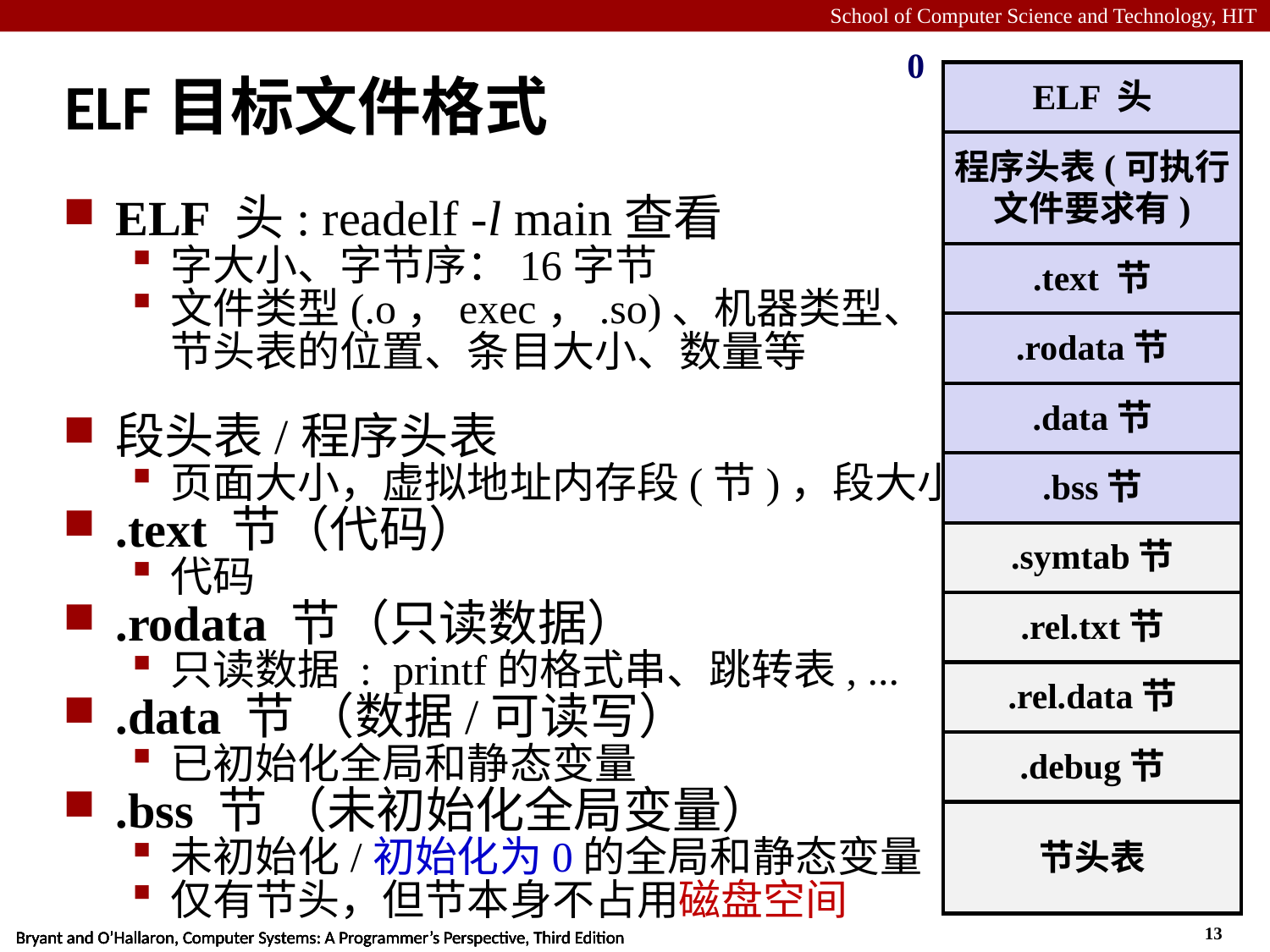

0
ELF 头
程序头表(可执行
文件要求有)
.text 节
.rodata节
.data节
.bss节
.symtab节
.rel.txt节
.rel.data节
.debug节
节头表
# ELF目标文件格式
ELF 头: readelf -l main查看
字大小、字节序：16字节
文件类型(.o，exec，.so)、机器类型、
节头表的位置、条目大小、数量等
段头表/程序头表
页面大小，虚拟地址内存段(节)，段大小
.text 节（代码）
代码
.rodata 节（只读数据）
只读数据 :  printf的格式串、跳转表, ...
.data 节 （数据/可读写）
已初始化全局和静态变量
.bss 节 （未初始化全局变量）
未初始化/初始化为0的全局和静态变量
仅有节头，但节本身不占用磁盘空间